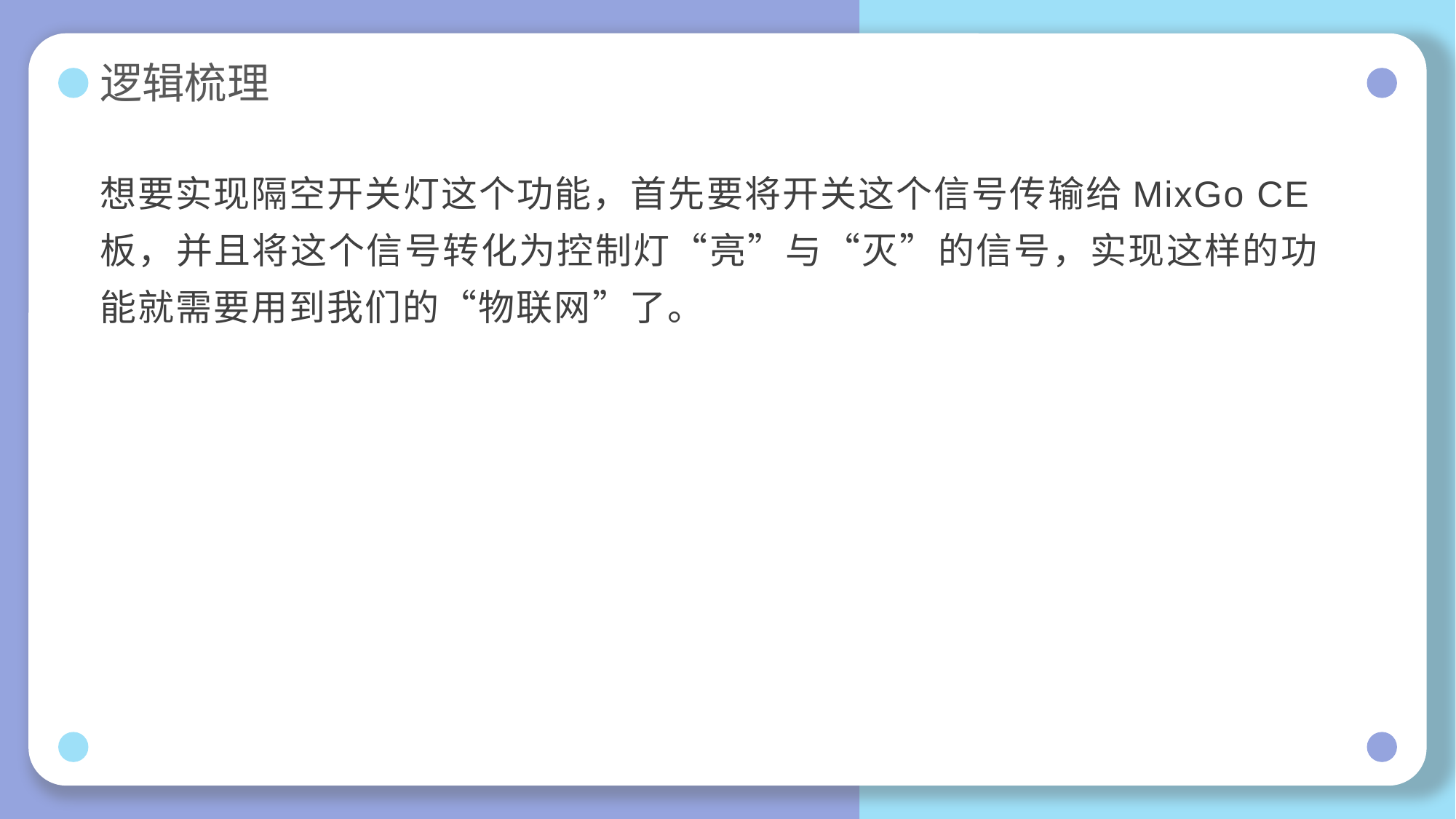

# 逻辑梳理
想要实现隔空开关灯这个功能，首先要将开关这个信号传输给MixGo CE板，并且将这个信号转化为控制灯“亮”与“灭”的信号，实现这样的功能就需要用到我们的“物联网”了。